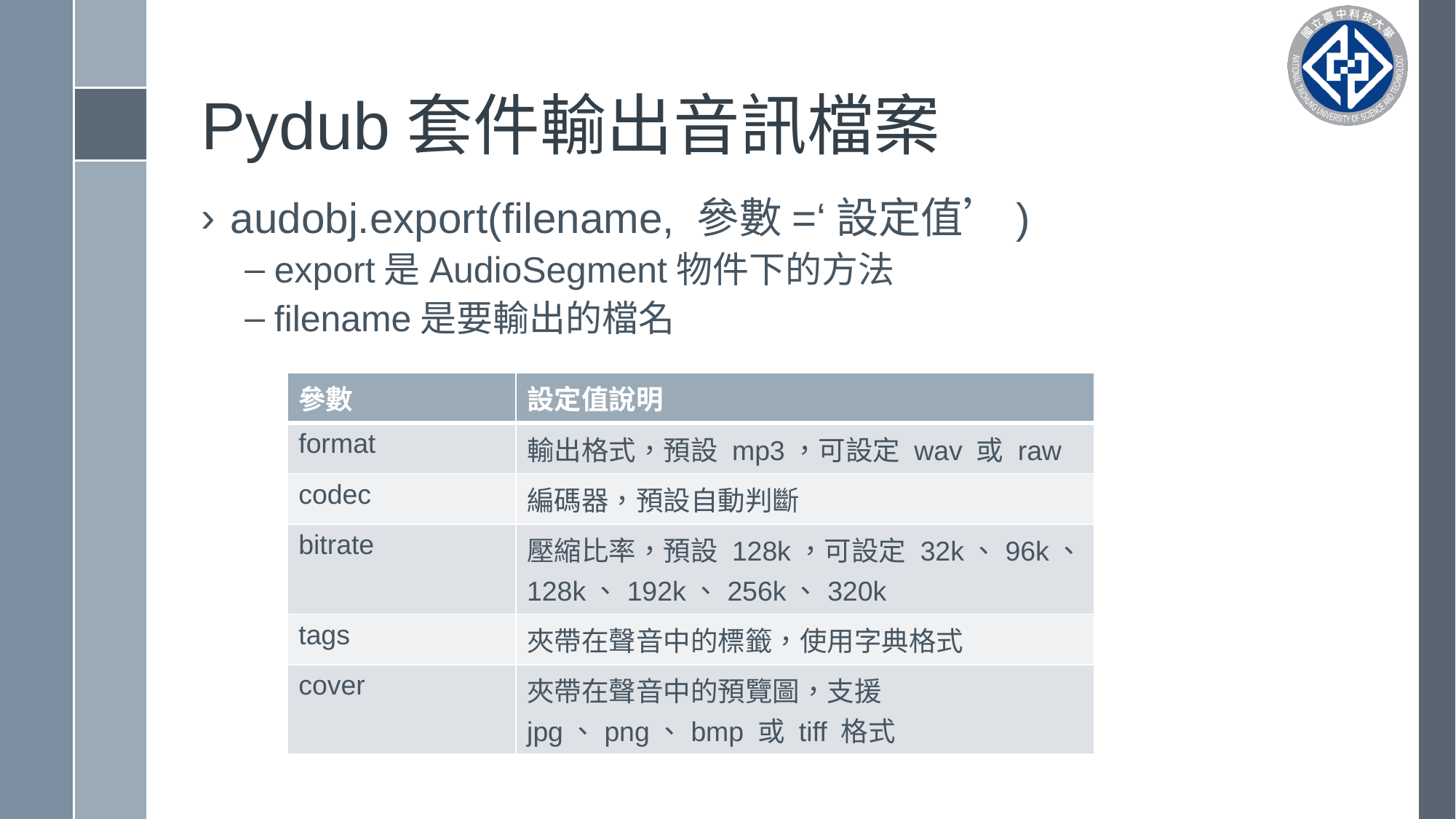

# Pydub套件輸出音訊檔案
audobj.export(filename, 參數=‘設定值’)
export是AudioSegment物件下的方法
filename是要輸出的檔名
| 參數 | 設定值說明 |
| --- | --- |
| format | 輸出格式，預設 mp3，可設定 wav 或 raw |
| codec | 編碼器，預設自動判斷 |
| bitrate | 壓縮比率，預設 128k，可設定 32k、96k、128k、192k、256k、320k |
| tags | 夾帶在聲音中的標籤，使用字典格式 |
| cover | 夾帶在聲音中的預覽圖，支援 jpg、png、bmp 或 tiff 格式 |